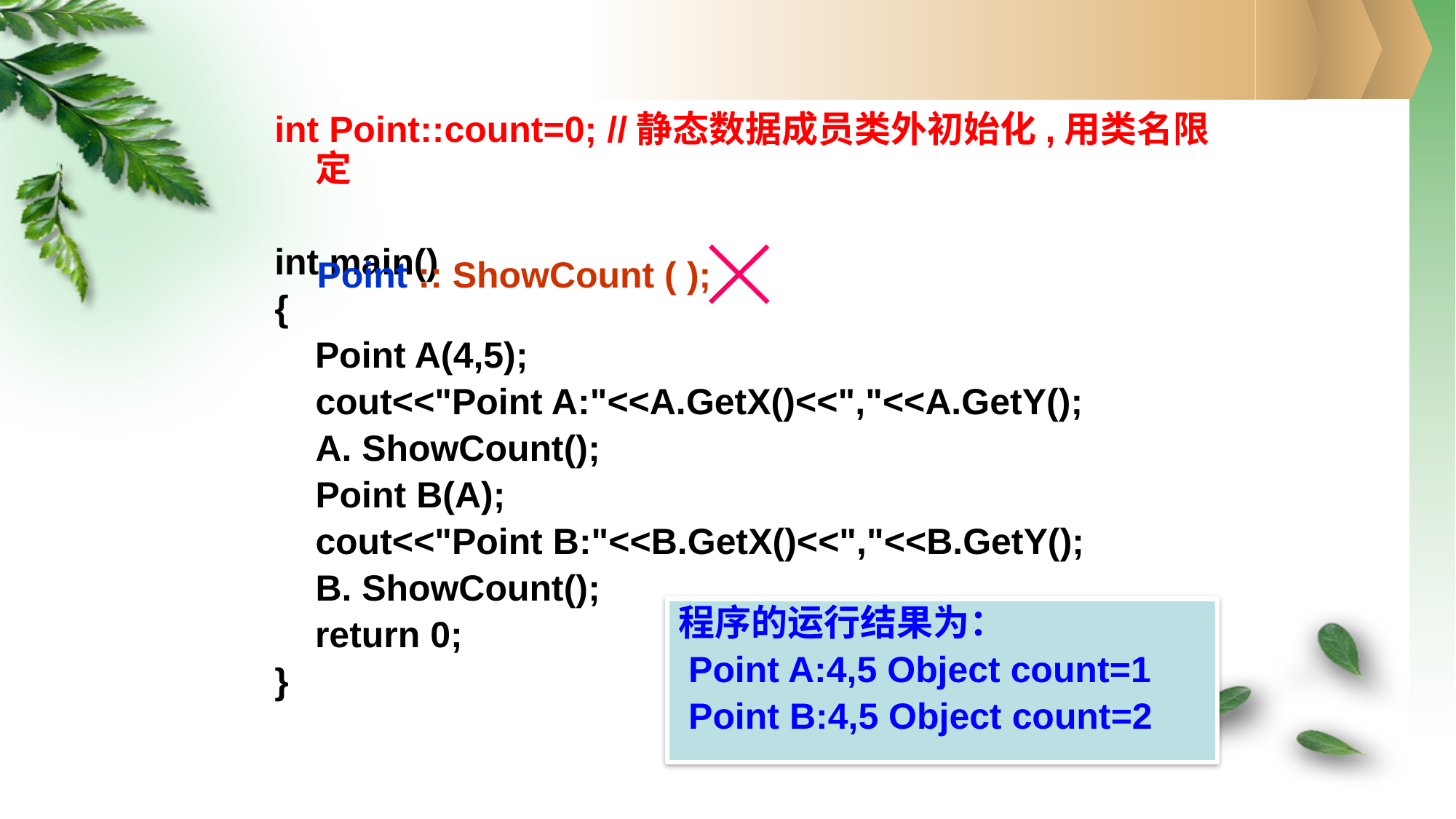

int Point::count=0; //静态数据成员类外初始化,用类名限定

int main()
{
    Point A(4,5);
	cout<<"Point A:"<<A.GetX()<<","<<A.GetY();
	A. ShowCount();
	Point B(A);
	cout<<"Point B:"<<B.GetX()<<","<<B.GetY();
	B. ShowCount();
    return 0;
}
Point :: ShowCount ( );

程序的运行结果为：
 Point A:4,5 Object count=1
 Point B:4,5 Object count=2